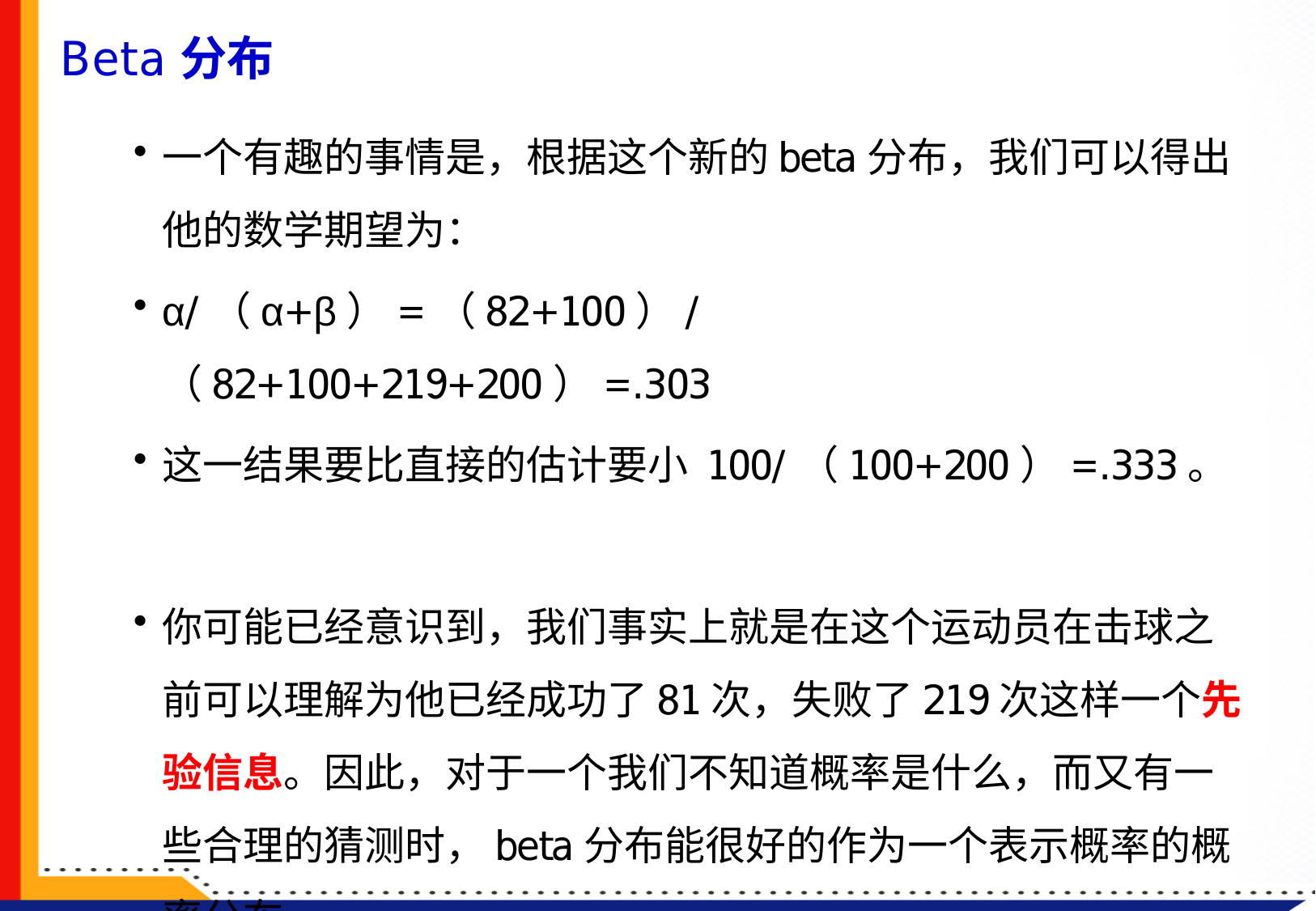

Beta分布
一个有趣的事情是，根据这个新的beta分布，我们可以得出他的数学期望为：
α/（α+β）=（82+100）/（82+100+219+200）=.303
这一结果要比直接的估计要小 100/（100+200）=.333。

你可能已经意识到，我们事实上就是在这个运动员在击球之前可以理解为他已经成功了81次，失败了219次这样一个先验信息。因此，对于一个我们不知道概率是什么，而又有一些合理的猜测时，beta分布能很好的作为一个表示概率的概率分布。